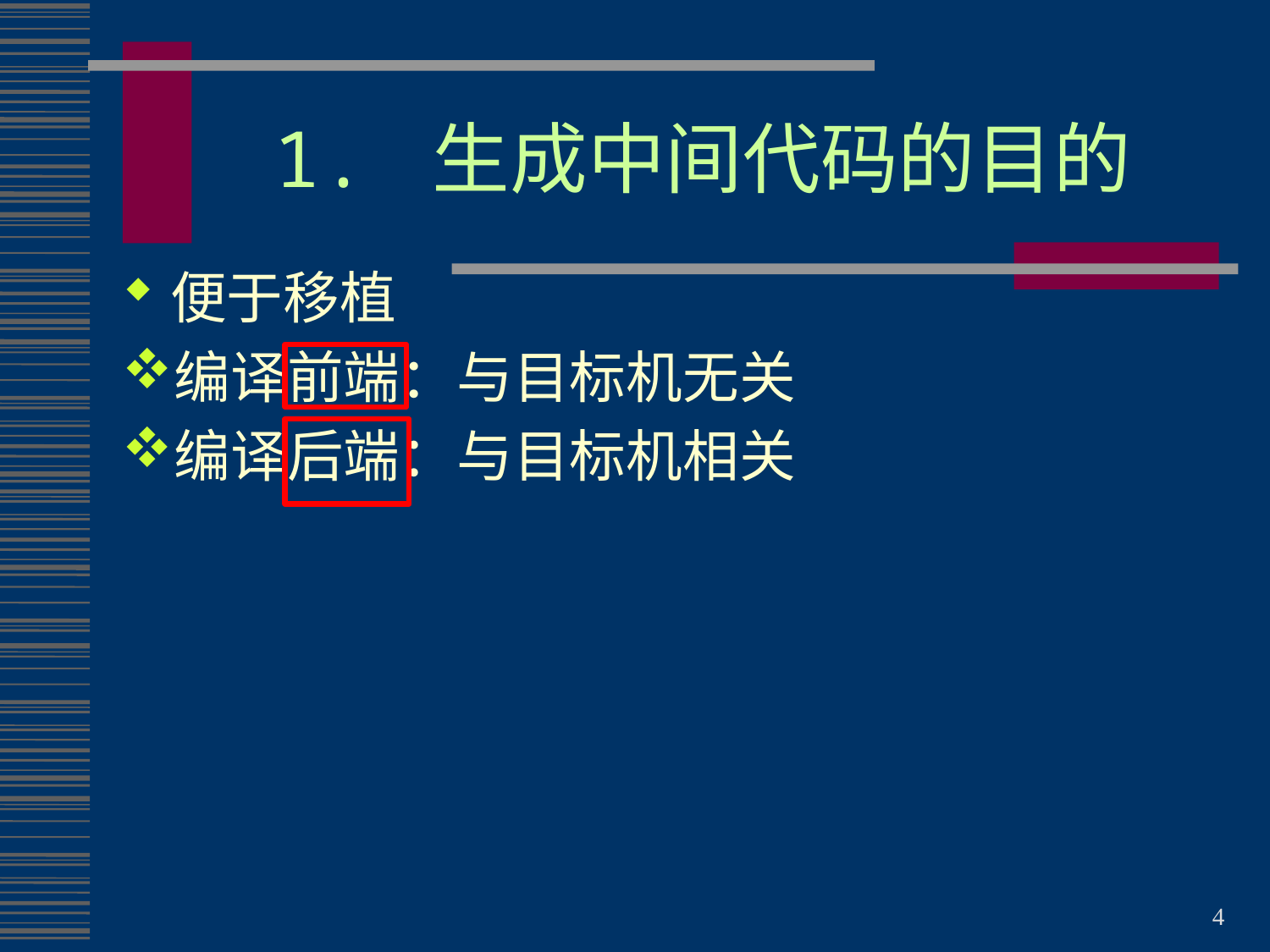

# 1. 生成中间代码的目的
便于移植
编译前端：与目标机无关
编译后端：与目标机相关